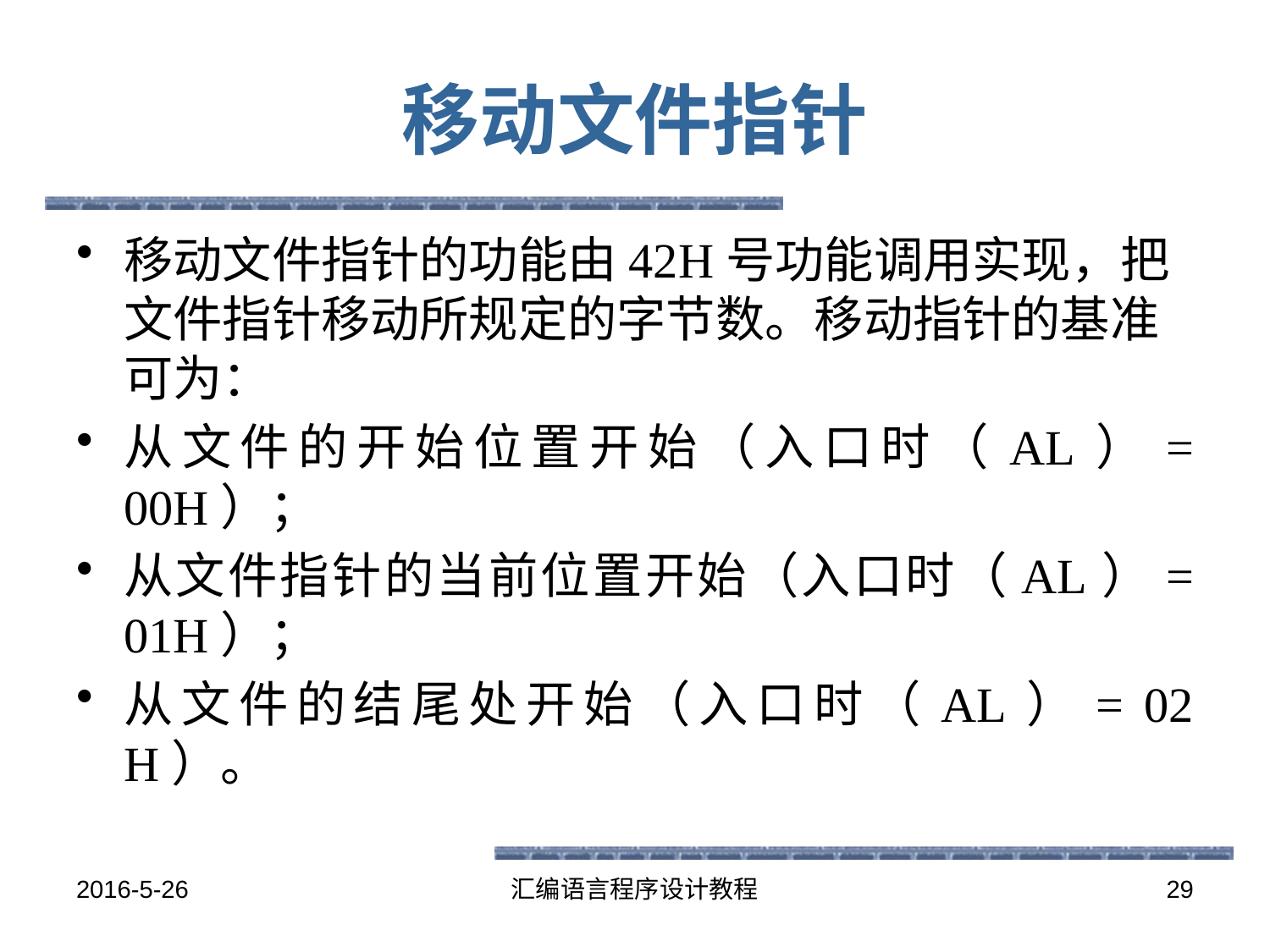

# 移动文件指针
移动文件指针的功能由42H号功能调用实现，把文件指针移动所规定的字节数。移动指针的基准可为：
从文件的开始位置开始（入口时（AL）= 00H）；
从文件指针的当前位置开始（入口时（AL）= 01H）；
从文件的结尾处开始（入口时（AL）= 02H）。
2016-5-26
汇编语言程序设计教程
29